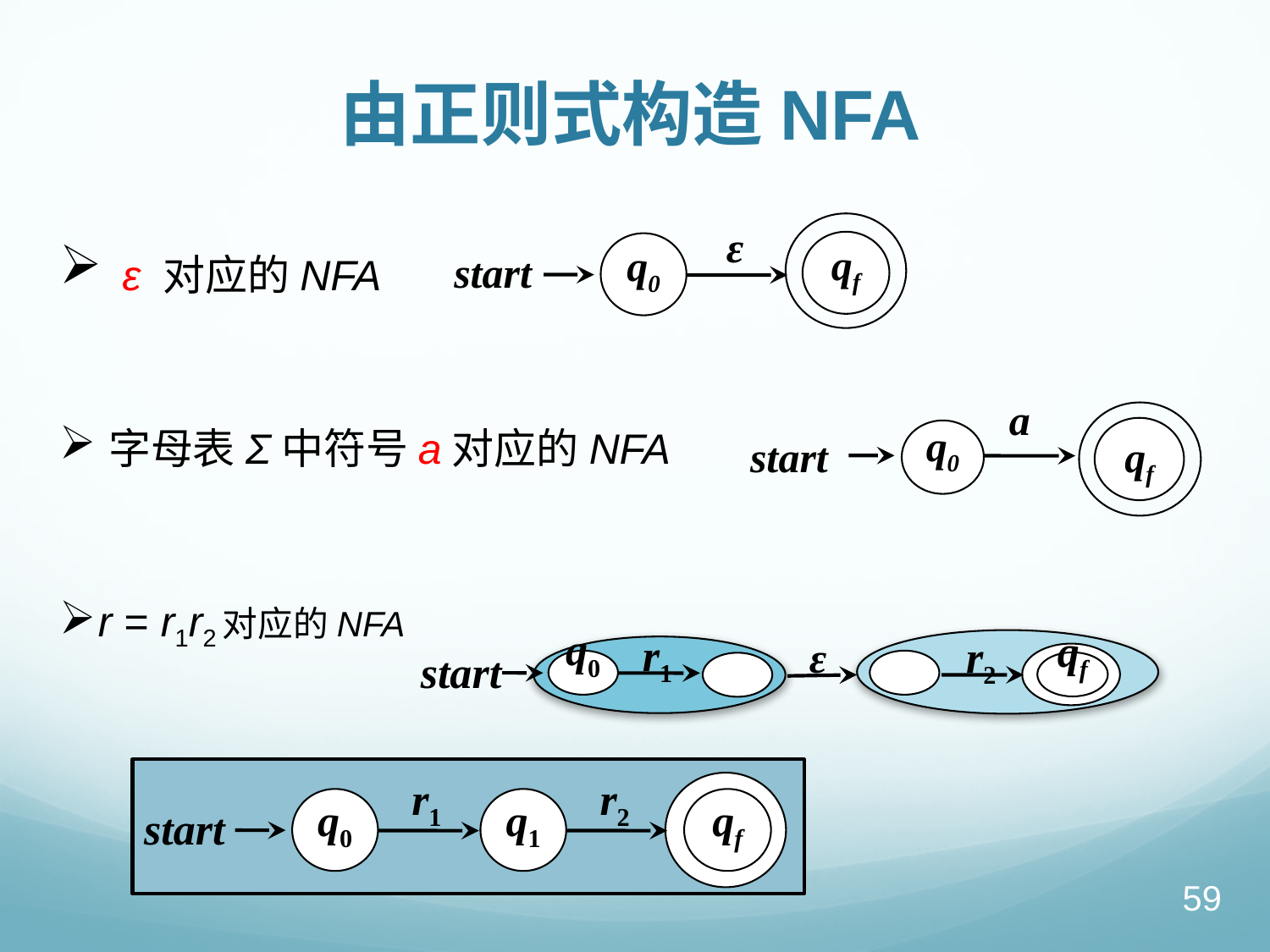

# 由正则式构造NFA
ε

qf
q0
start

 ε 对应的NFA

字母表Σ中符号a对应的NFA

r = r1r2对应的NFA

a

qf
q0
start

ε

r1
r2

q0
qf

start

r2
r1

q0
qf
start

q1

59